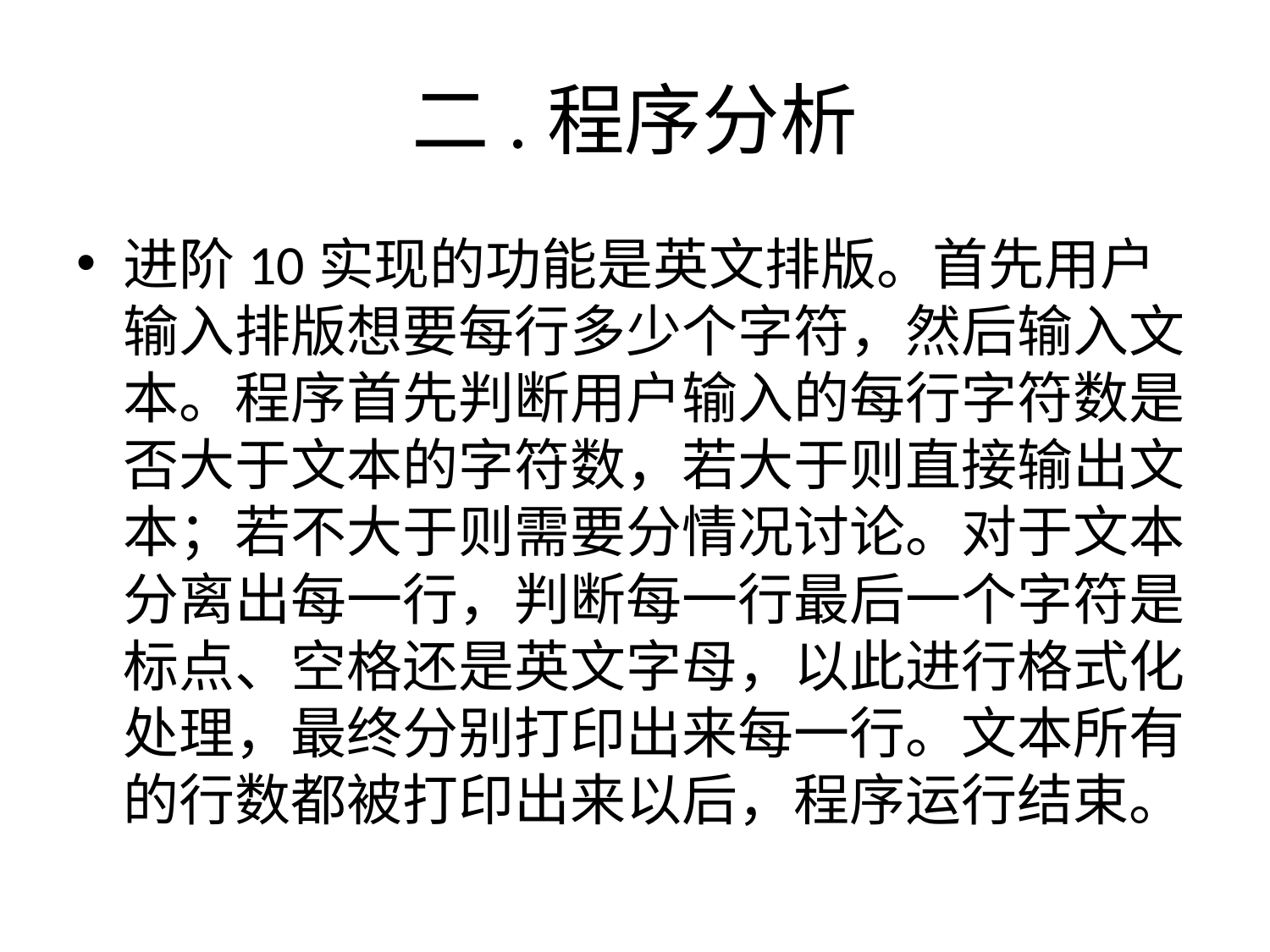

# 二.程序分析
进阶10实现的功能是英文排版。首先用户输入排版想要每行多少个字符，然后输入文本。程序首先判断用户输入的每行字符数是否大于文本的字符数，若大于则直接输出文本；若不大于则需要分情况讨论。对于文本分离出每一行，判断每一行最后一个字符是标点、空格还是英文字母，以此进行格式化处理，最终分别打印出来每一行。文本所有的行数都被打印出来以后，程序运行结束。